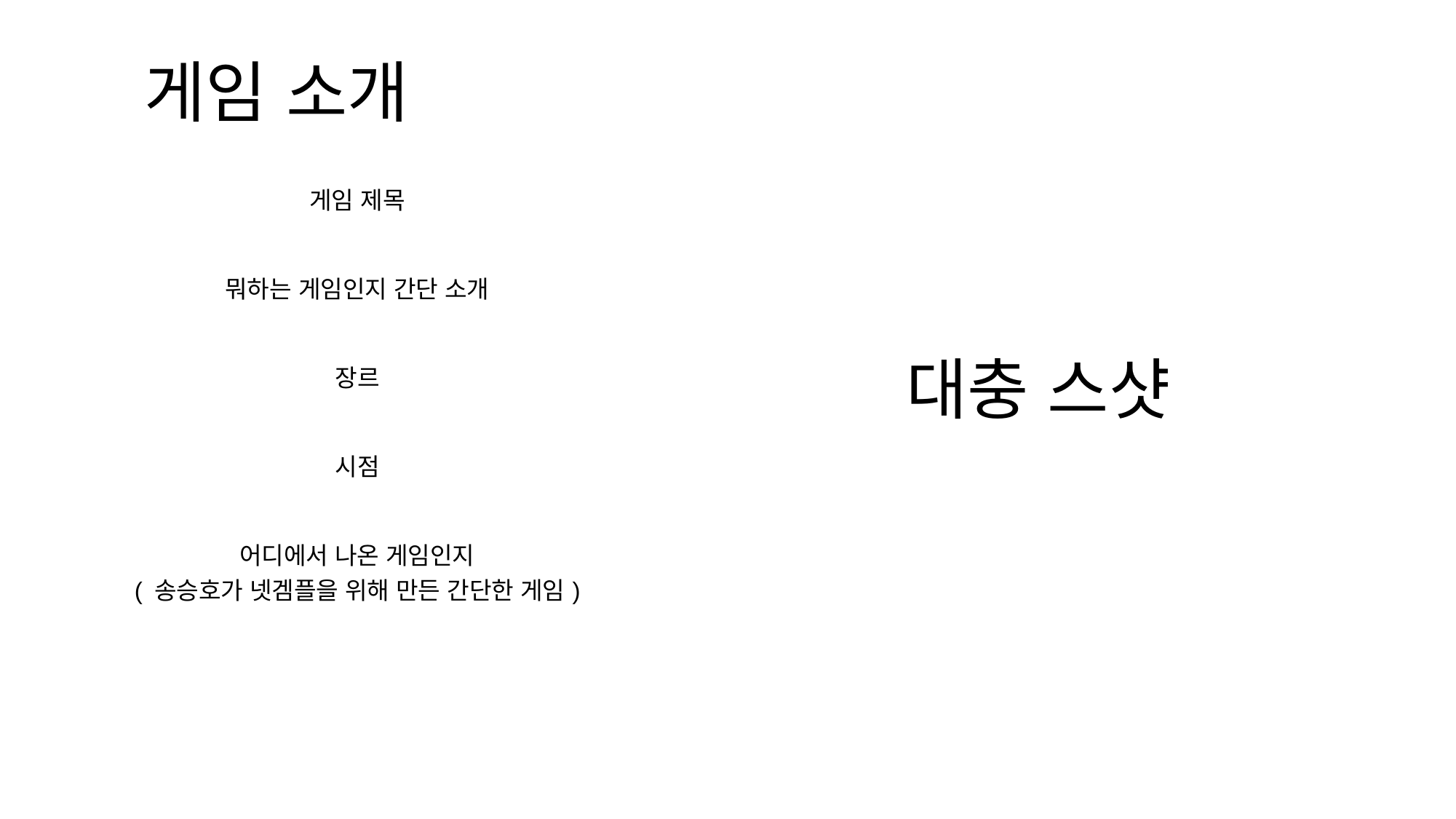

게임 소개
게임 제목

뭐하는 게임인지 간단 소개

장르

시점

어디에서 나온 게임인지
( 송승호가 넷겜플을 위해 만든 간단한 게임)

대충 스샷